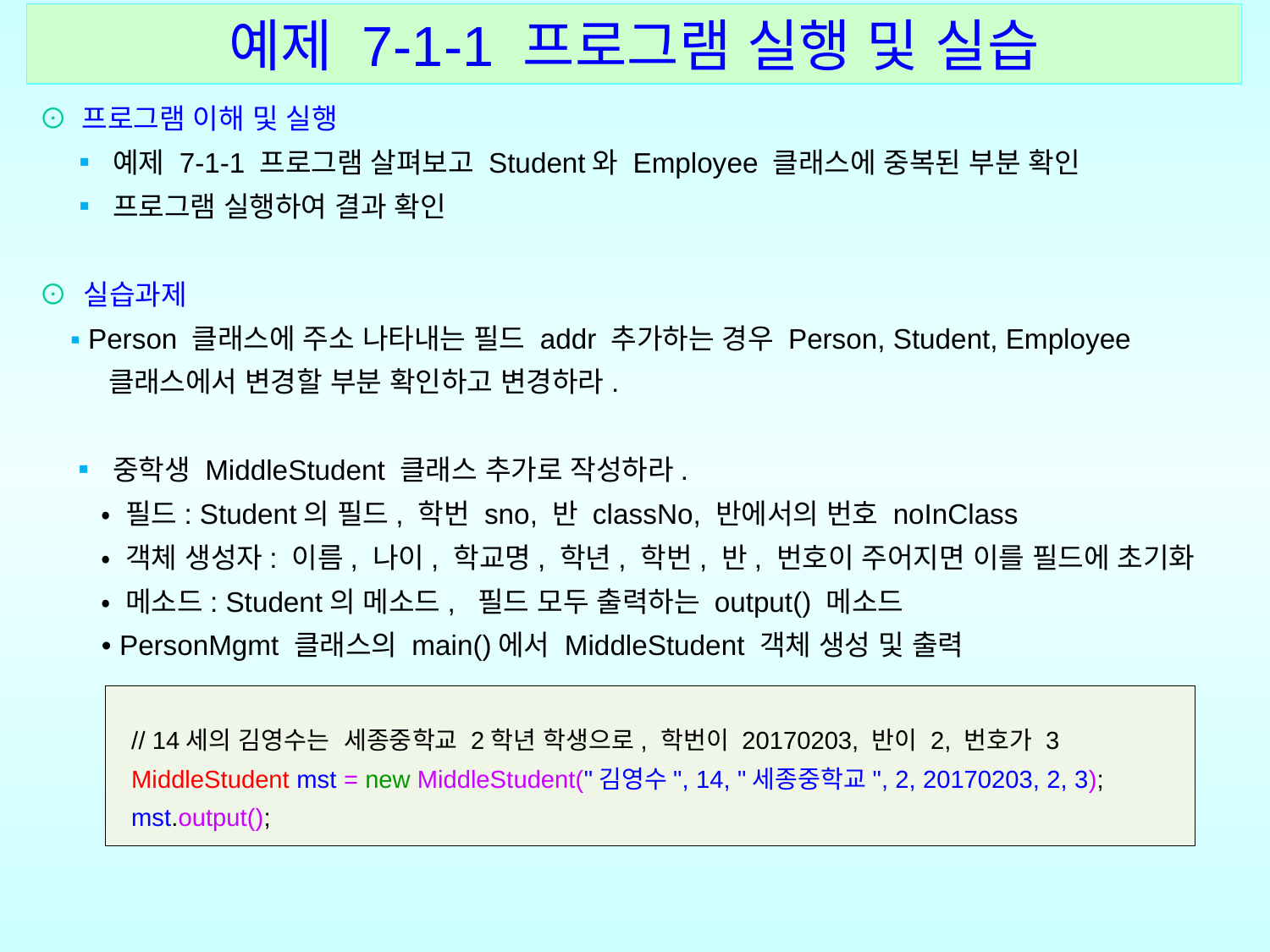

예제 7-1-1 프로그램 실행 및 실습
⊙ 프로그램 이해 및 실행
    ▪ 예제 7-1-1 프로그램 살펴보고 Student와 Employee 클래스에 중복된 부분 확인
    ▪ 프로그램 실행하여 결과 확인

⊙ 실습과제
    ▪ Person 클래스에 주소 나타내는 필드 addr 추가하는 경우 Person, Student, Employee
        클래스에서 변경할 부분 확인하고 변경하라.

    ▪ 중학생 MiddleStudent 클래스 추가로 작성하라.
        • 필드: Student의 필드, 학번 sno, 반 classNo, 반에서의 번호 noInClass
        • 객체 생성자: 이름, 나이, 학교명, 학년, 학번, 반, 번호이 주어지면 이를 필드에 초기화
        • 메소드: Student의 메소드,  필드 모두 출력하는 output() 메소드
        • PersonMgmt 클래스의 main()에서 MiddleStudent 객체 생성 및 출력
  // 14세의 김영수는  세종중학교 2학년 학생으로, 학번이 20170203, 반이 2, 번호가 3
  MiddleStudent mst = new MiddleStudent("김영수", 14, "세종중학교", 2, 20170203, 2, 3);
  mst.output();